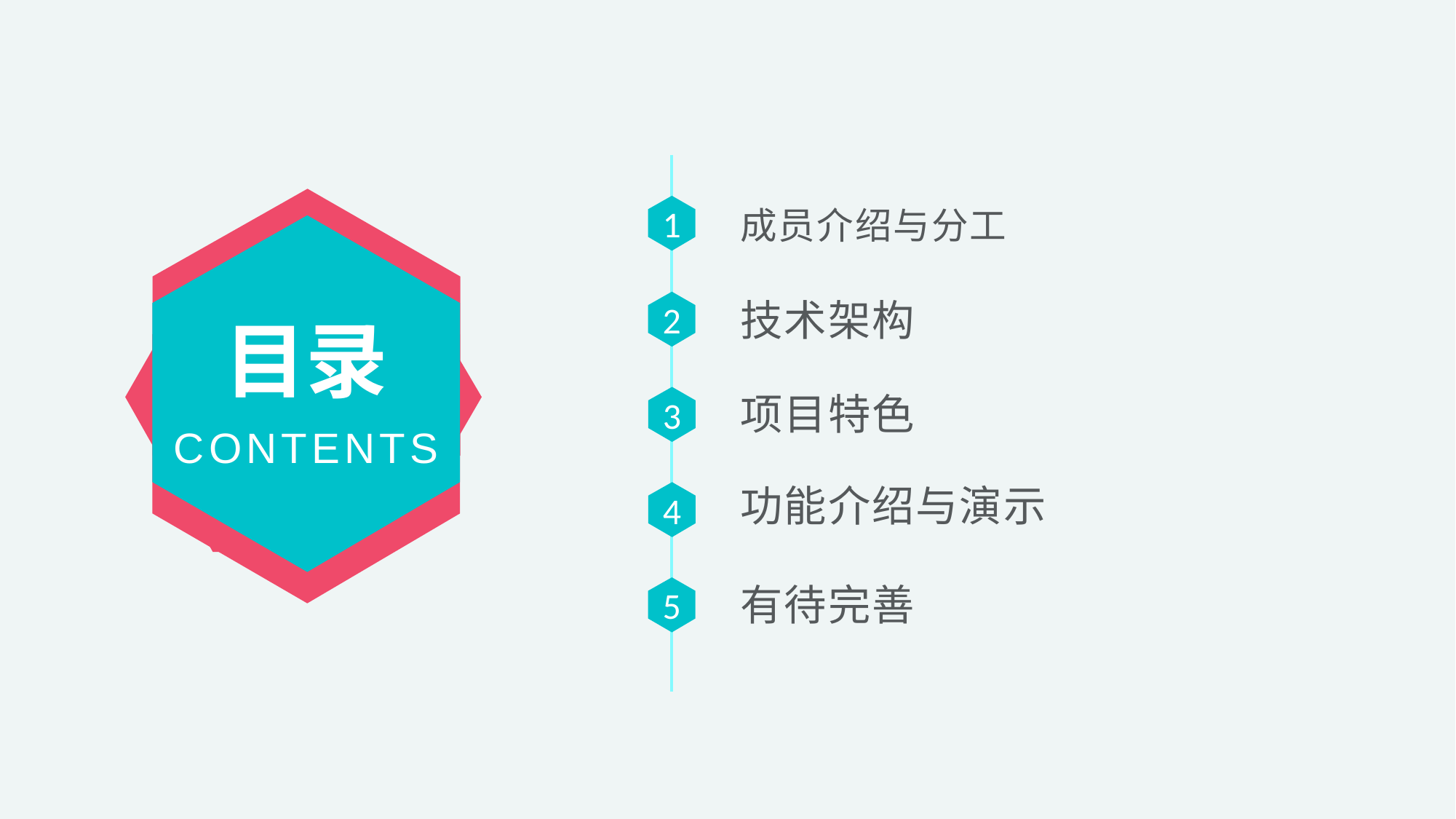

成员介绍与分工
1

技术架构
2
目录
项目特色
3
CONTENTS
功能介绍与演示
4
有待完善
5